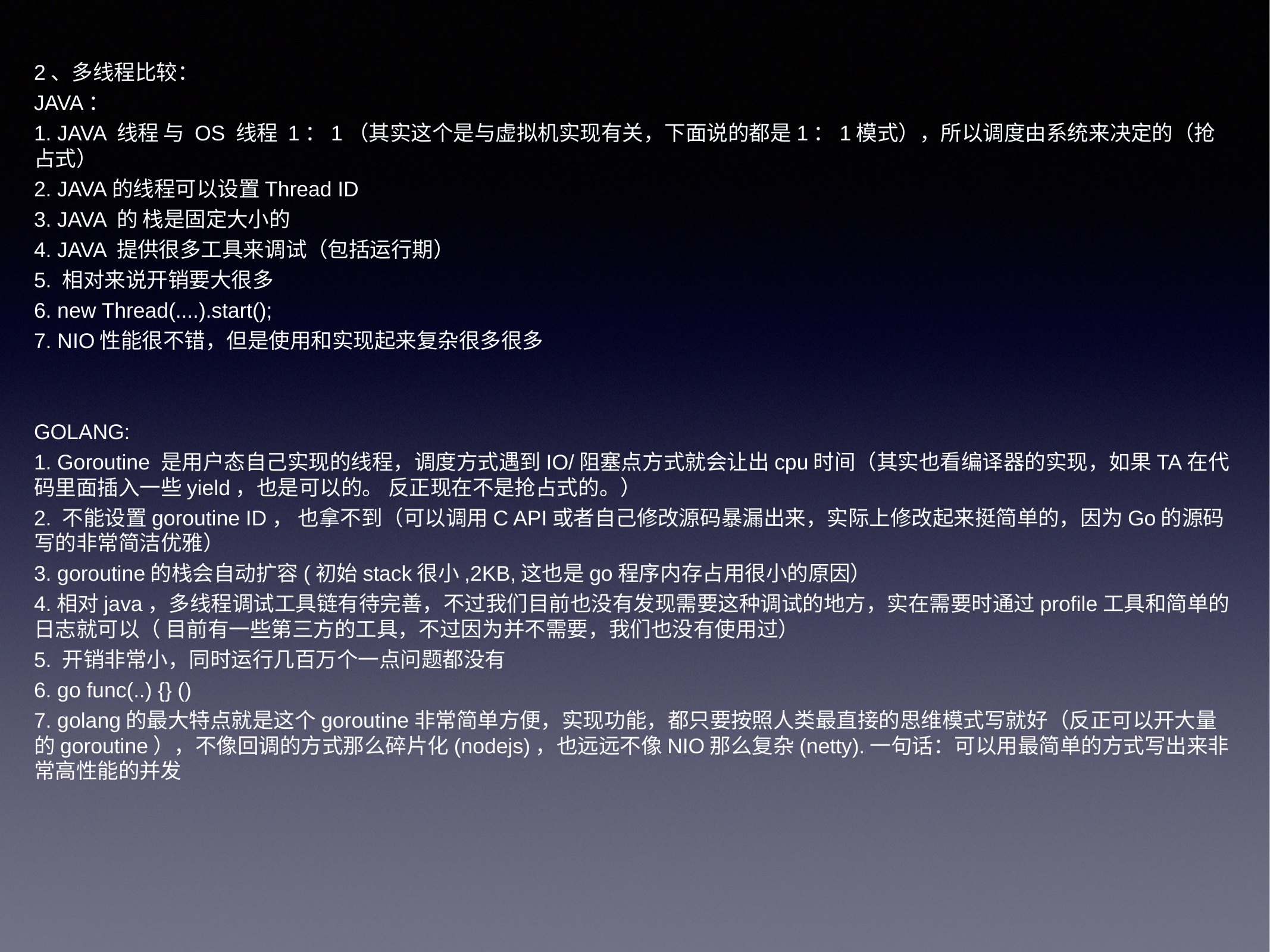

2、多线程比较：
JAVA：
1. JAVA 线程 与 OS 线程 1：1（其实这个是与虚拟机实现有关，下面说的都是1：1模式），所以调度由系统来决定的（抢占式）
2. JAVA的线程可以设置Thread ID
3. JAVA 的 栈是固定大小的
4. JAVA 提供很多工具来调试（包括运行期）
5. 相对来说开销要大很多
6. new Thread(....).start();
7. NIO性能很不错，但是使用和实现起来复杂很多很多

GOLANG:
1. Goroutine 是用户态自己实现的线程，调度方式遇到IO/阻塞点方式就会让出cpu时间（其实也看编译器的实现，如果TA在代码里面插入一些yield，也是可以的。 反正现在不是抢占式的。）
2. 不能设置goroutine ID， 也拿不到（可以调用C API或者自己修改源码暴漏出来，实际上修改起来挺简单的，因为Go的源码写的非常简洁优雅）
3. goroutine的栈会自动扩容(初始stack很小,2KB,这也是go程序内存占用很小的原因）
4.相对java，多线程调试工具链有待完善，不过我们目前也没有发现需要这种调试的地方，实在需要时通过profile工具和简单的日志就可以（ 目前有一些第三方的工具，不过因为并不需要，我们也没有使用过）
5. 开销非常小，同时运行几百万个一点问题都没有
6. go func(..) {} ()
7. golang的最大特点就是这个goroutine非常简单方便，实现功能，都只要按照人类最直接的思维模式写就好（反正可以开大量的goroutine），不像回调的方式那么碎片化(nodejs)，也远远不像NIO那么复杂(netty).一句话：可以用最简单的方式写出来非常高性能的并发